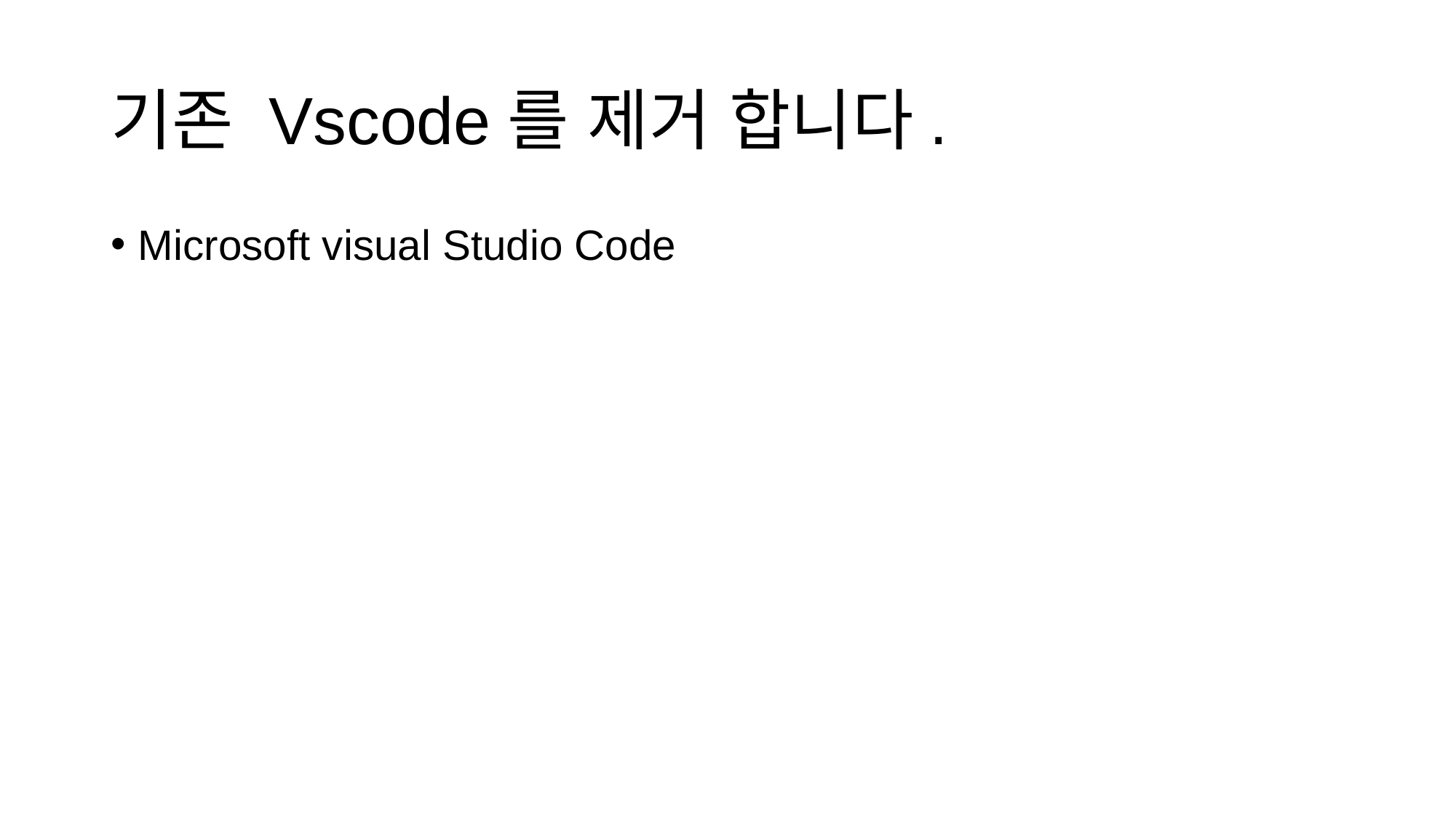

# 기존 Vscode를 제거 합니다.
Microsoft visual Studio Code